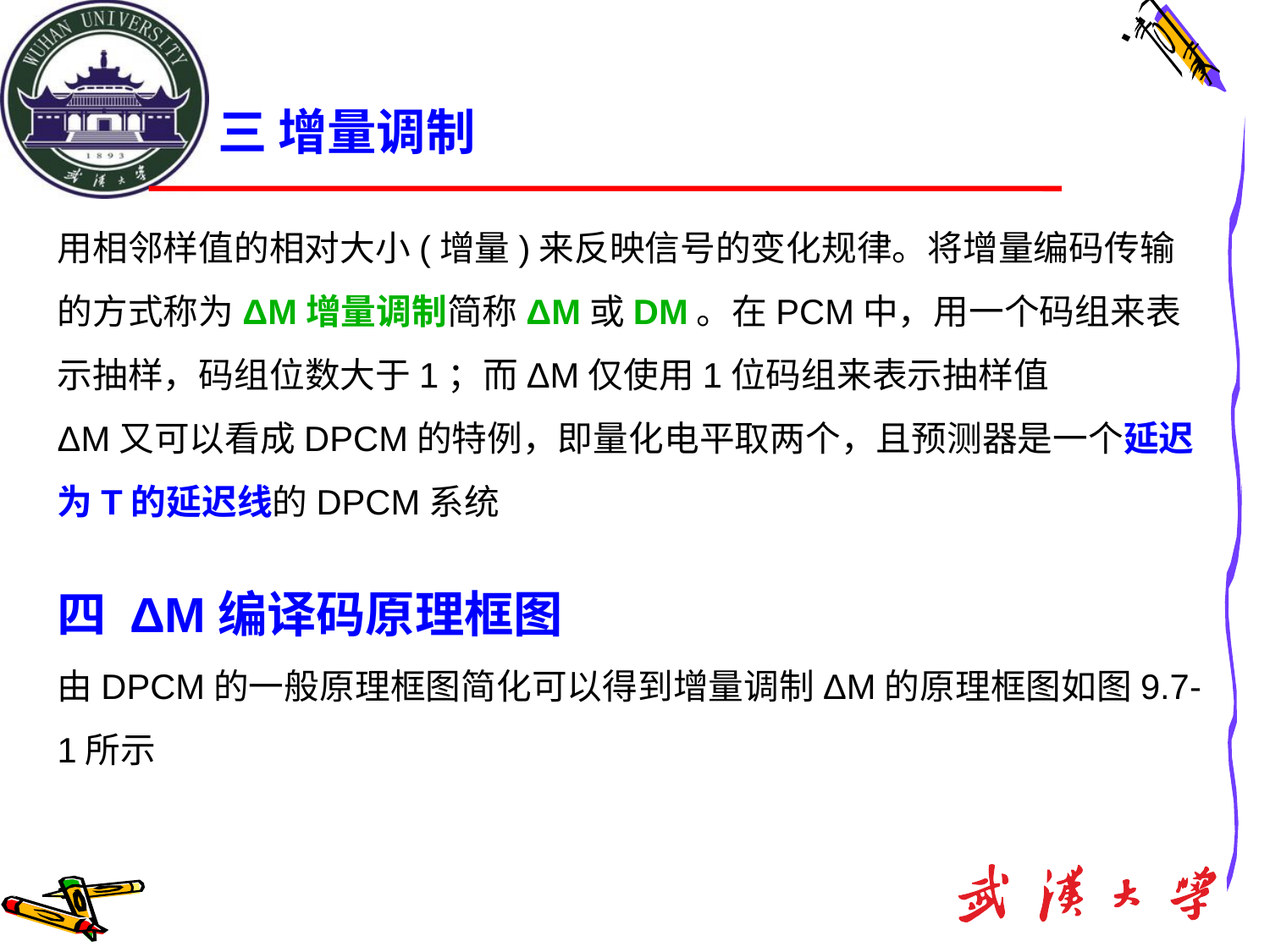

# 三 增量调制
用相邻样值的相对大小(增量)来反映信号的变化规律。将增量编码传输的方式称为ΔM增量调制简称ΔM或DM。在PCM中，用一个码组来表示抽样，码组位数大于1；而ΔM仅使用1位码组来表示抽样值
ΔM又可以看成DPCM的特例，即量化电平取两个，且预测器是一个延迟为T的延迟线的DPCM系统

四 ΔM编译码原理框图
由DPCM的一般原理框图简化可以得到增量调制ΔM的原理框图如图9.7-1所示